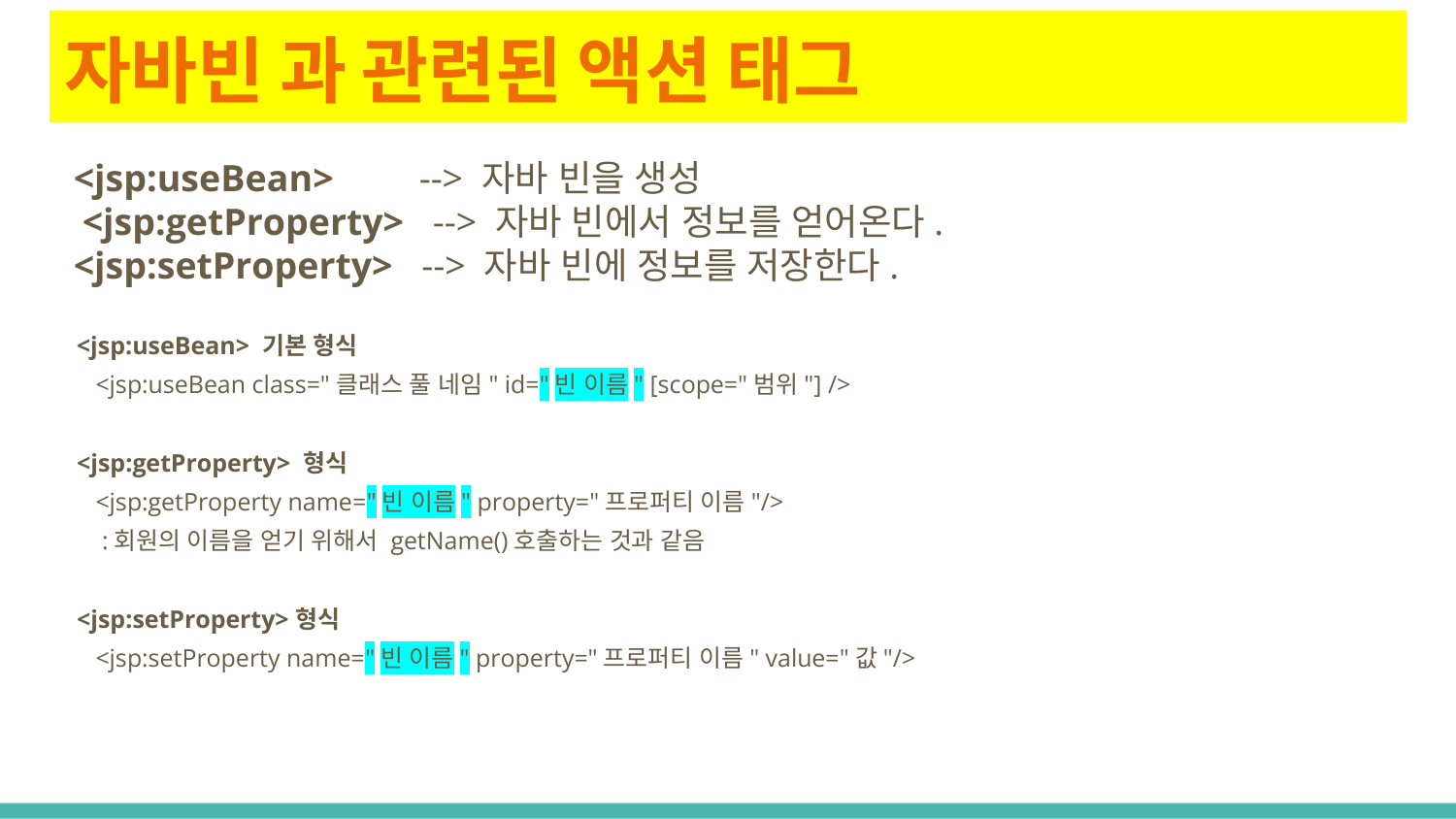

# 자바빈 과 관련된 액션 태그
 <jsp:useBean>         --> 자바 빈을 생성
 <jsp:getProperty>   --> 자바 빈에서 정보를 얻어온다.
 <jsp:setProperty>   --> 자바 빈에 정보를 저장한다.
  <jsp:useBean> 기본 형식
     <jsp:useBean class="클래스 풀 네임" id="빈 이름" [scope="범위"] />

  <jsp:getProperty> 형식
     <jsp:getProperty name="빈 이름" property="프로퍼티 이름"/>
      :회원의 이름을 얻기 위해서 getName()호출하는 것과 같음

  <jsp:setProperty>형식
     <jsp:setProperty name="빈 이름" property="프로퍼티 이름" value="값"/>